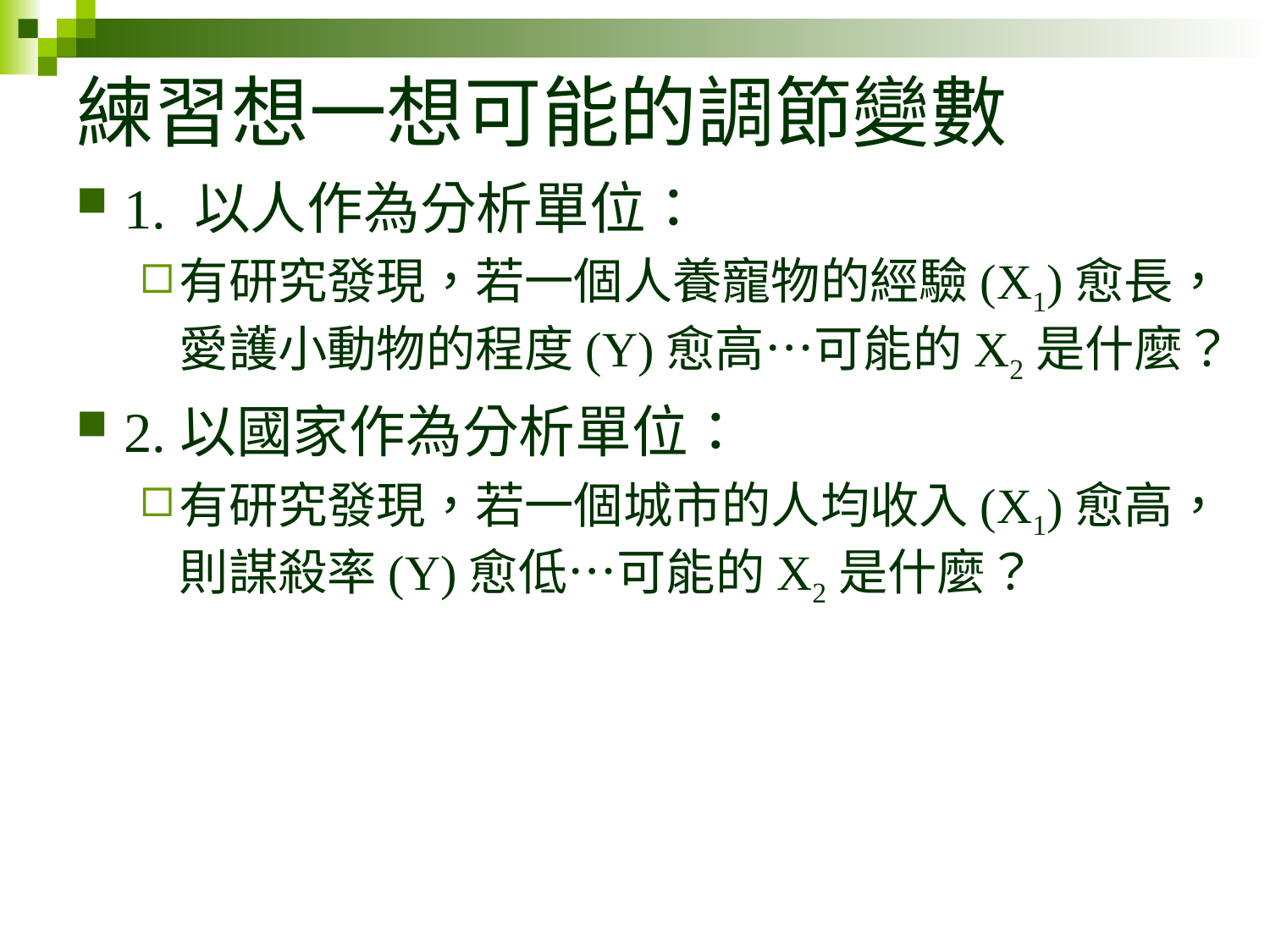

# 練習想一想可能的調節變數
1. 以人作為分析單位：
有研究發現，若一個人養寵物的經驗(X1)愈長，愛護小動物的程度(Y)愈高…可能的X2是什麼？
2.以國家作為分析單位：
有研究發現，若一個城市的人均收入(X1)愈高，則謀殺率(Y)愈低…可能的X2是什麼？